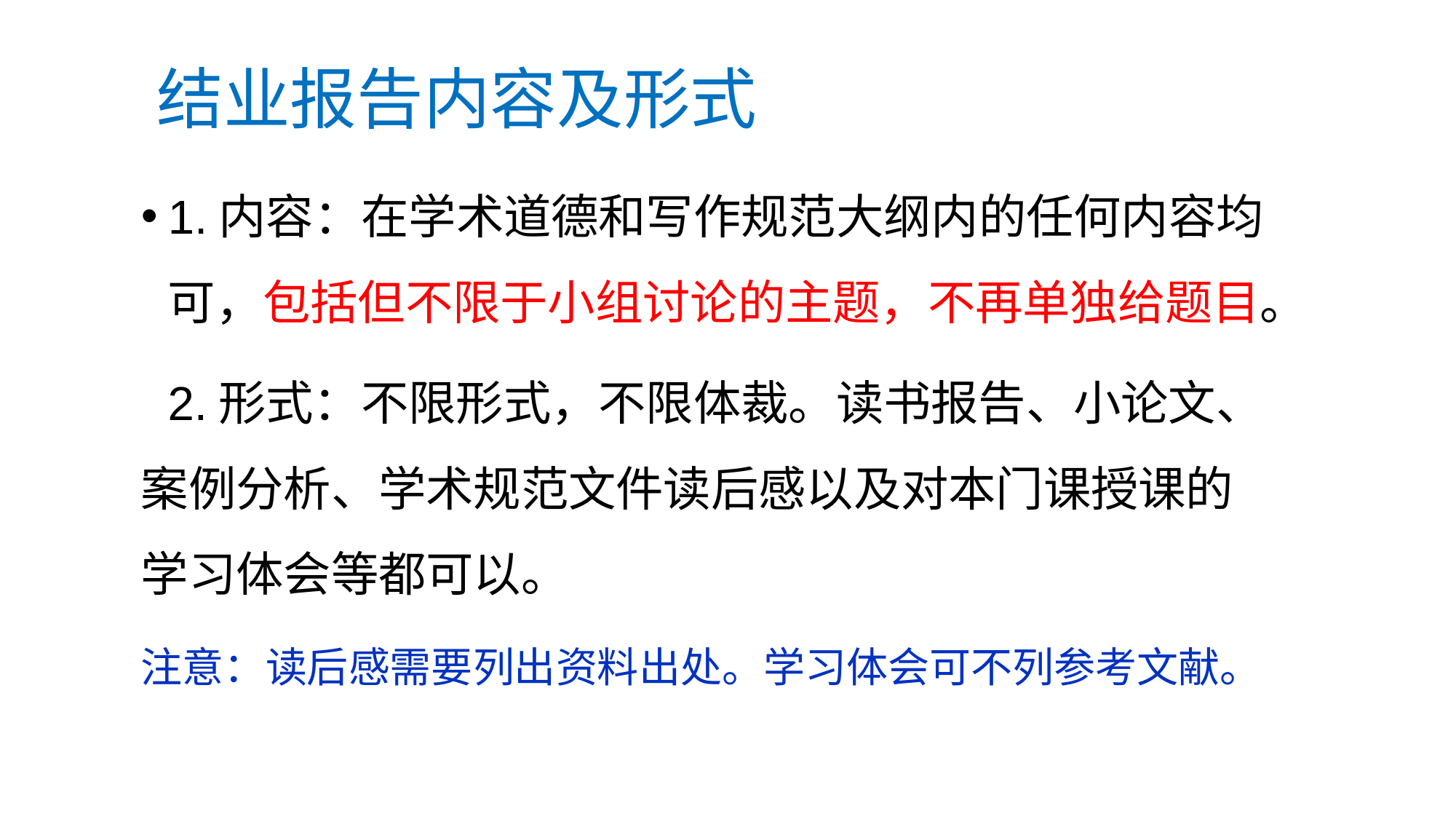

# 结业报告内容及形式
1.内容：在学术道德和写作规范大纲内的任何内容均可，包括但不限于小组讨论的主题，不再单独给题目。
  2.形式：不限形式，不限体裁。读书报告、小论文、案例分析、学术规范文件读后感以及对本门课授课的学习体会等都可以。
注意：读后感需要列出资料出处。学习体会可不列参考文献。